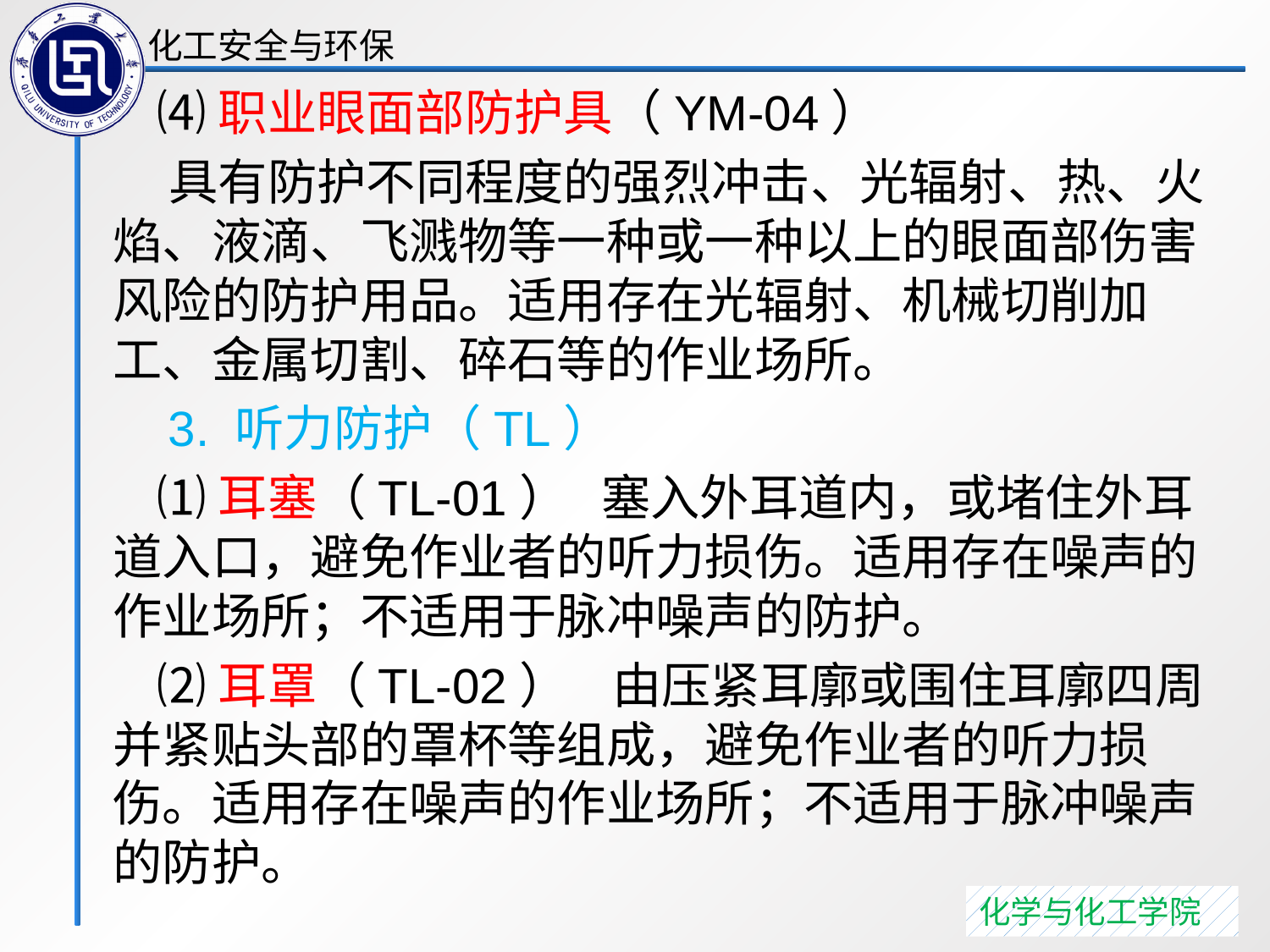

⑷职业眼面部防护具（YM-04）
    具有防护不同程度的强烈冲击、光辐射、热、火焰、液滴、飞溅物等一种或一种以上的眼面部伤害风险的防护用品。适用存在光辐射、机械切削加工、金属切割、碎石等的作业场所。
    3. 听力防护（TL）
    ⑴耳塞（TL-01）   塞入外耳道内，或堵住外耳道入口，避免作业者的听力损伤。适用存在噪声的作业场所；不适用于脉冲噪声的防护。
    ⑵耳罩（TL-02）    由压紧耳廓或围住耳廓四周并紧贴头部的罩杯等组成，避免作业者的听力损伤。适用存在噪声的作业场所；不适用于脉冲噪声的防护。